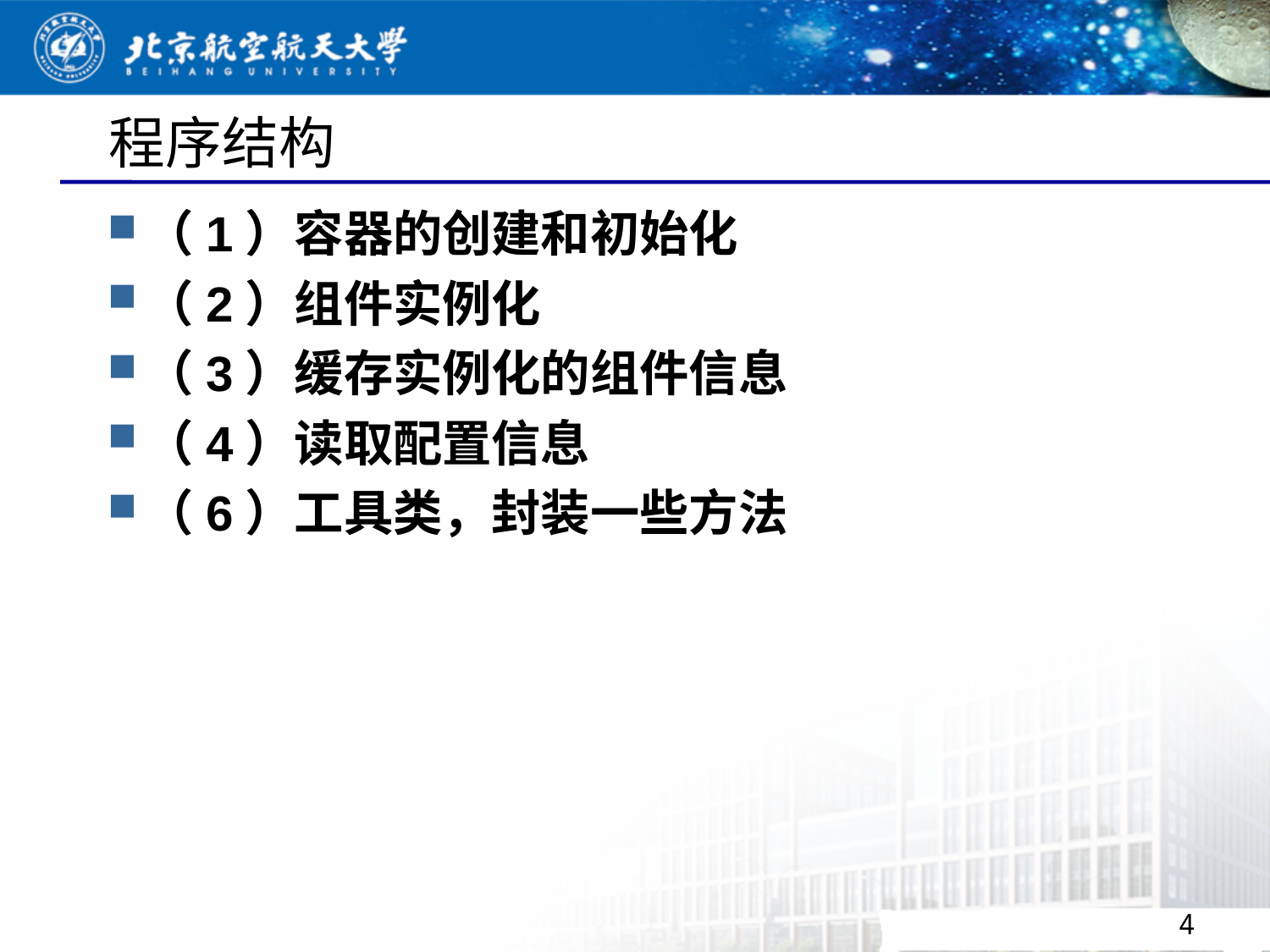

# 程序结构
（1）容器的创建和初始化
（2）组件实例化
（3）缓存实例化的组件信息
（4）读取配置信息
（6）工具类，封装一些方法